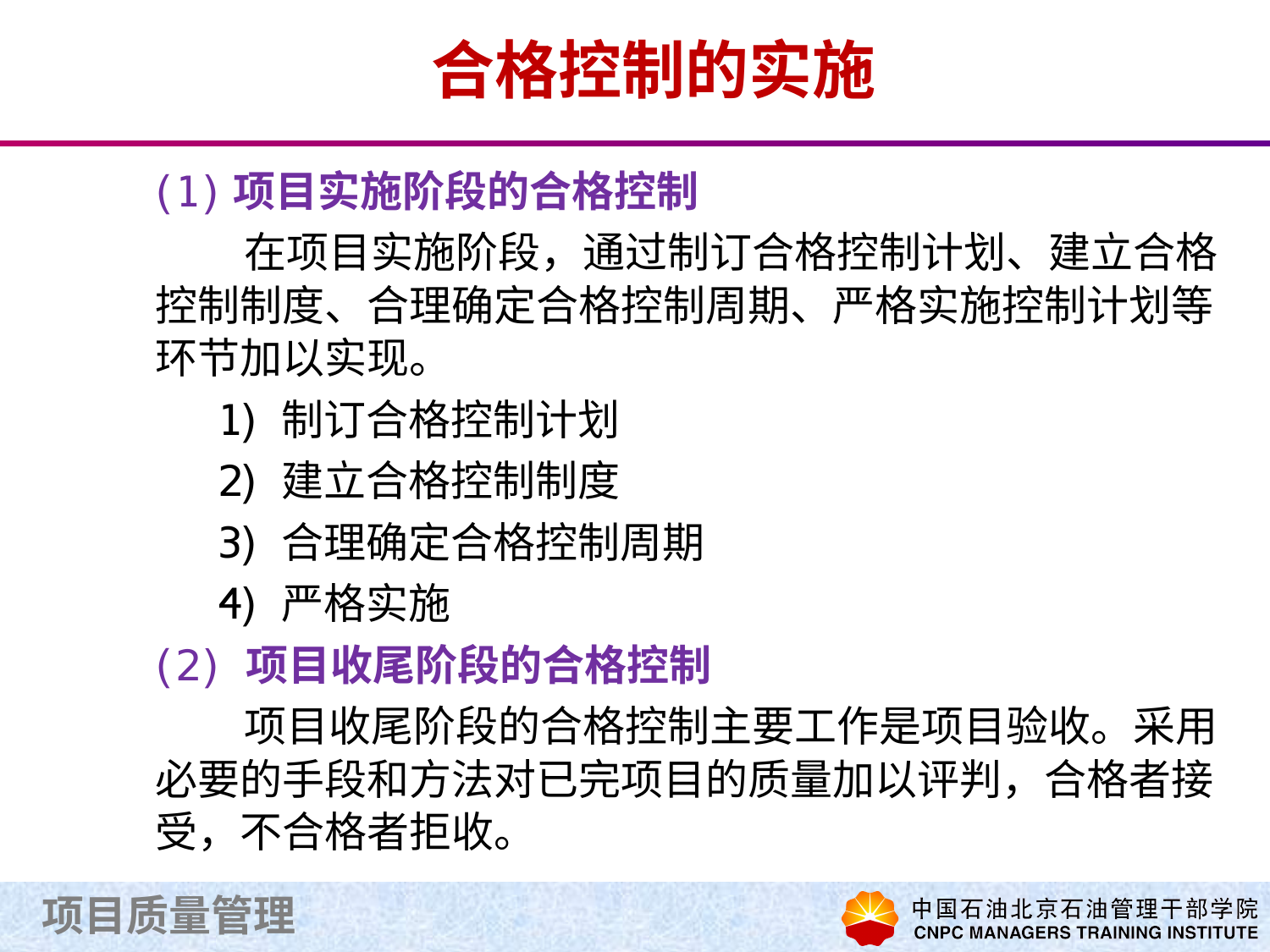

# 合格控制的实施
(1)项目实施阶段的合格控制
在项目实施阶段，通过制订合格控制计划、建立合格控制制度、合理确定合格控制周期、严格实施控制计划等环节加以实现。
1) 制订合格控制计划
2) 建立合格控制制度
3) 合理确定合格控制周期
4) 严格实施
(2) 项目收尾阶段的合格控制
项目收尾阶段的合格控制主要工作是项目验收。采用必要的手段和方法对已完项目的质量加以评判，合格者接受，不合格者拒收。